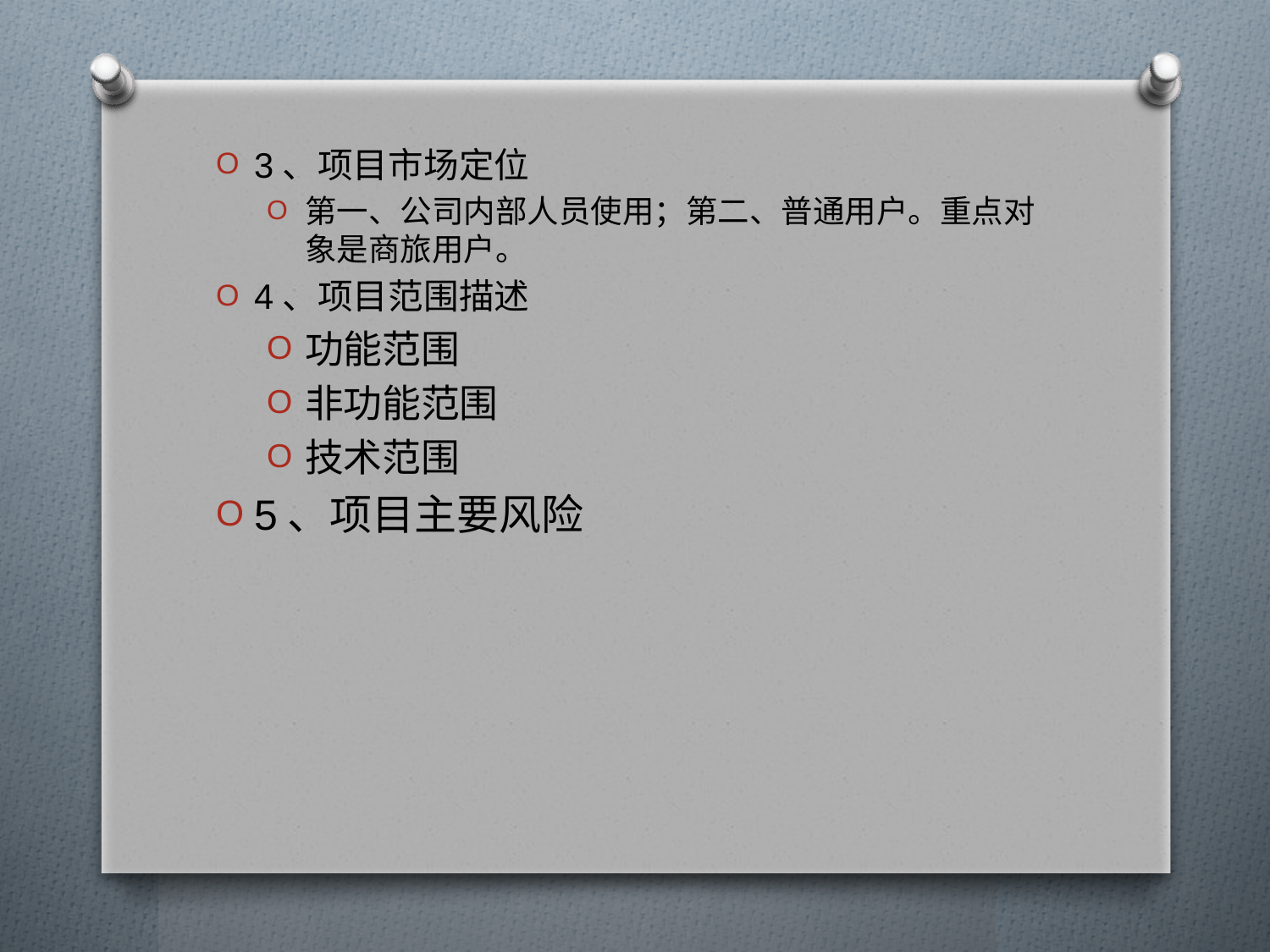

3、项目市场定位
第一、公司内部人员使用；第二、普通用户。重点对象是商旅用户。
4、项目范围描述
功能范围
非功能范围
技术范围
5、项目主要风险